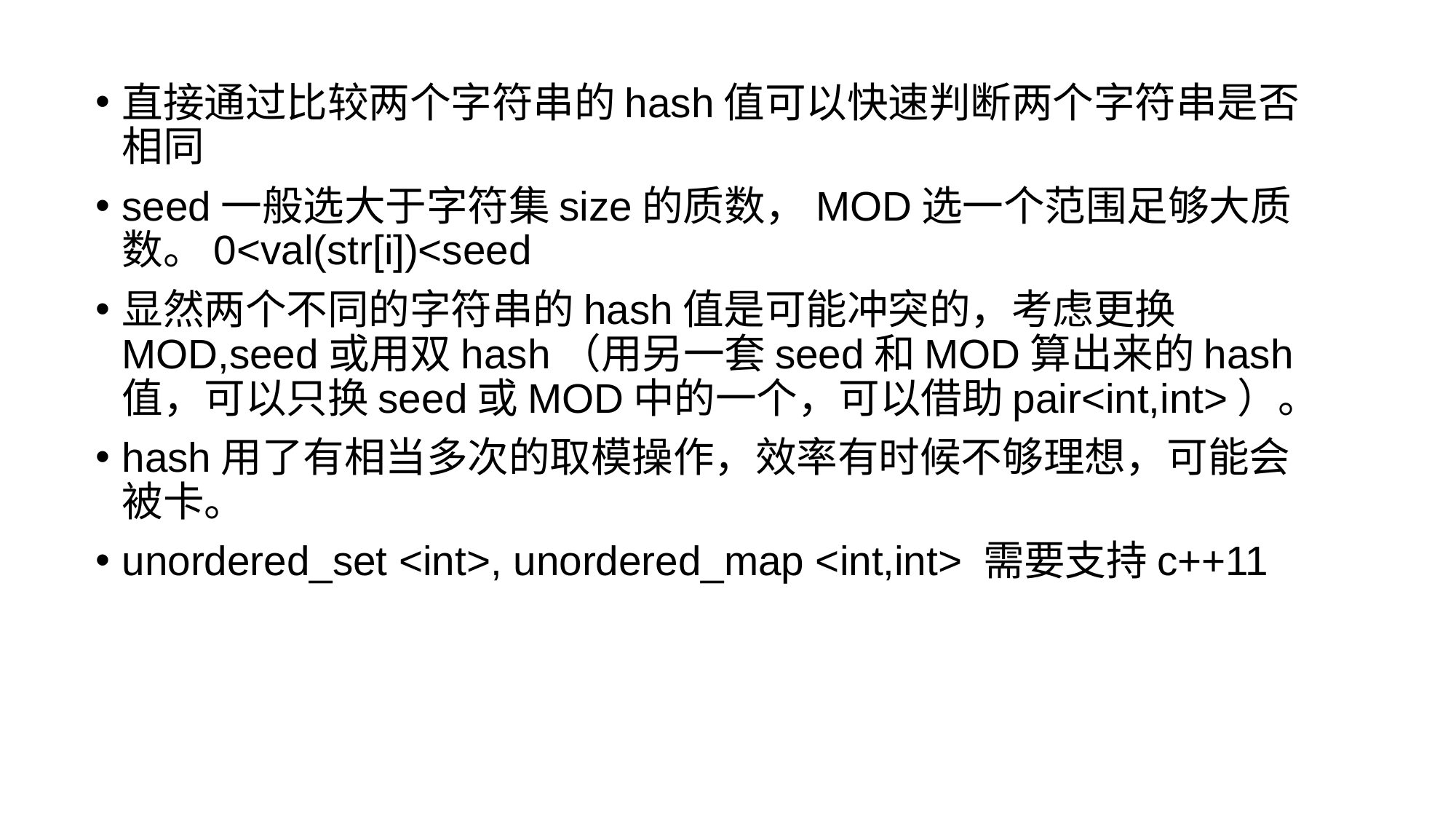

直接通过比较两个字符串的hash值可以快速判断两个字符串是否相同
seed一般选大于字符集size的质数，MOD选一个范围足够大质数。0<val(str[i])<seed
显然两个不同的字符串的hash值是可能冲突的，考虑更换MOD,seed或用双hash（用另一套seed和MOD算出来的hash值，可以只换seed或MOD中的一个，可以借助pair<int,int>）。
hash用了有相当多次的取模操作，效率有时候不够理想，可能会被卡。
unordered_set <int>, unordered_map <int,int> 需要支持c++11